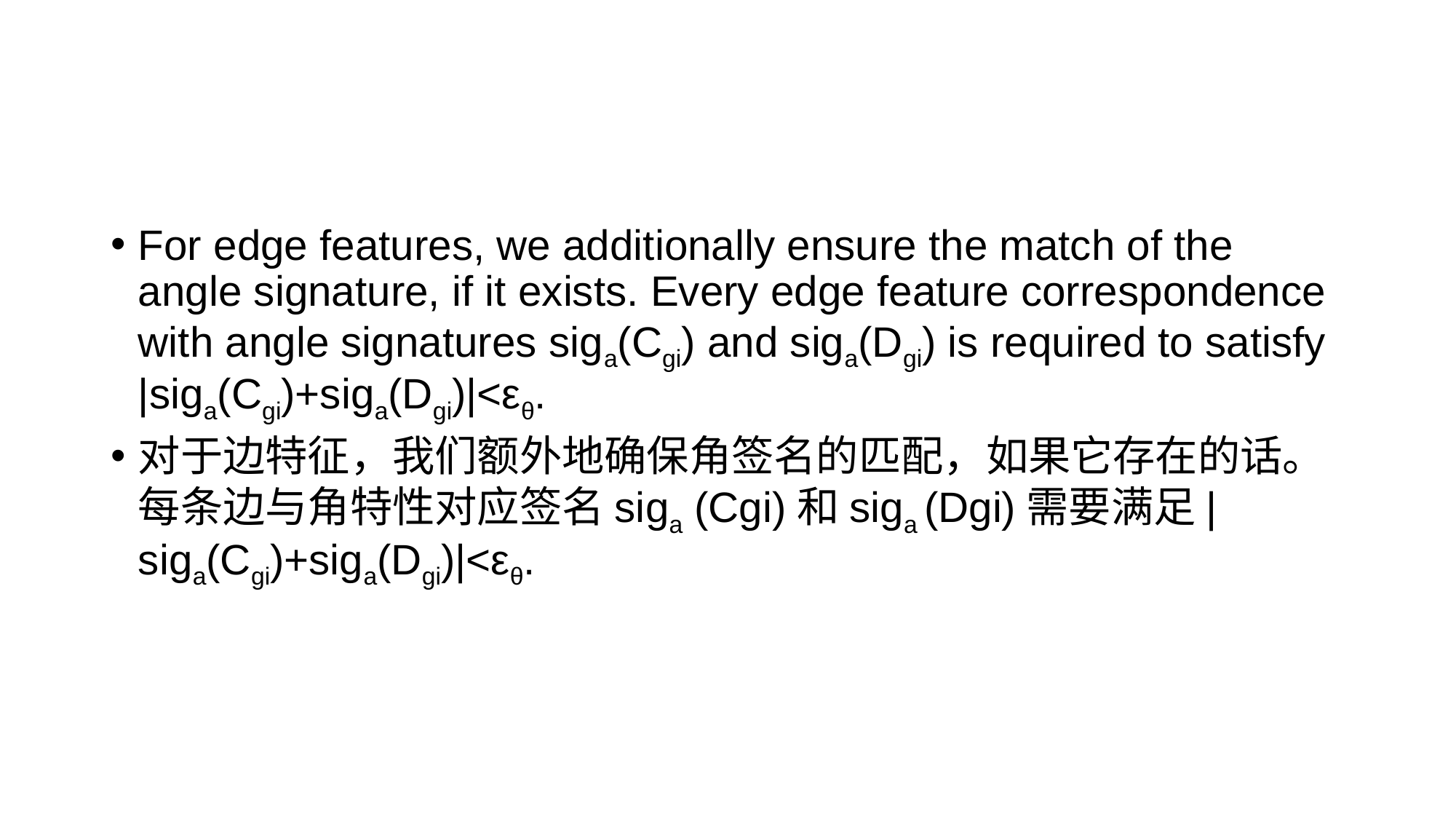

#
For edge features, we additionally ensure the match of the angle signature, if it exists. Every edge feature correspondence with angle signatures siga(Cgi) and siga(Dgi) is required to satisfy |siga(Cgi)+siga(Dgi)|<εθ.
对于边特征，我们额外地确保角签名的匹配，如果它存在的话。每条边与角特性对应签名siga (Cgi)和siga (Dgi)需要满足|siga(Cgi)+siga(Dgi)|<εθ.